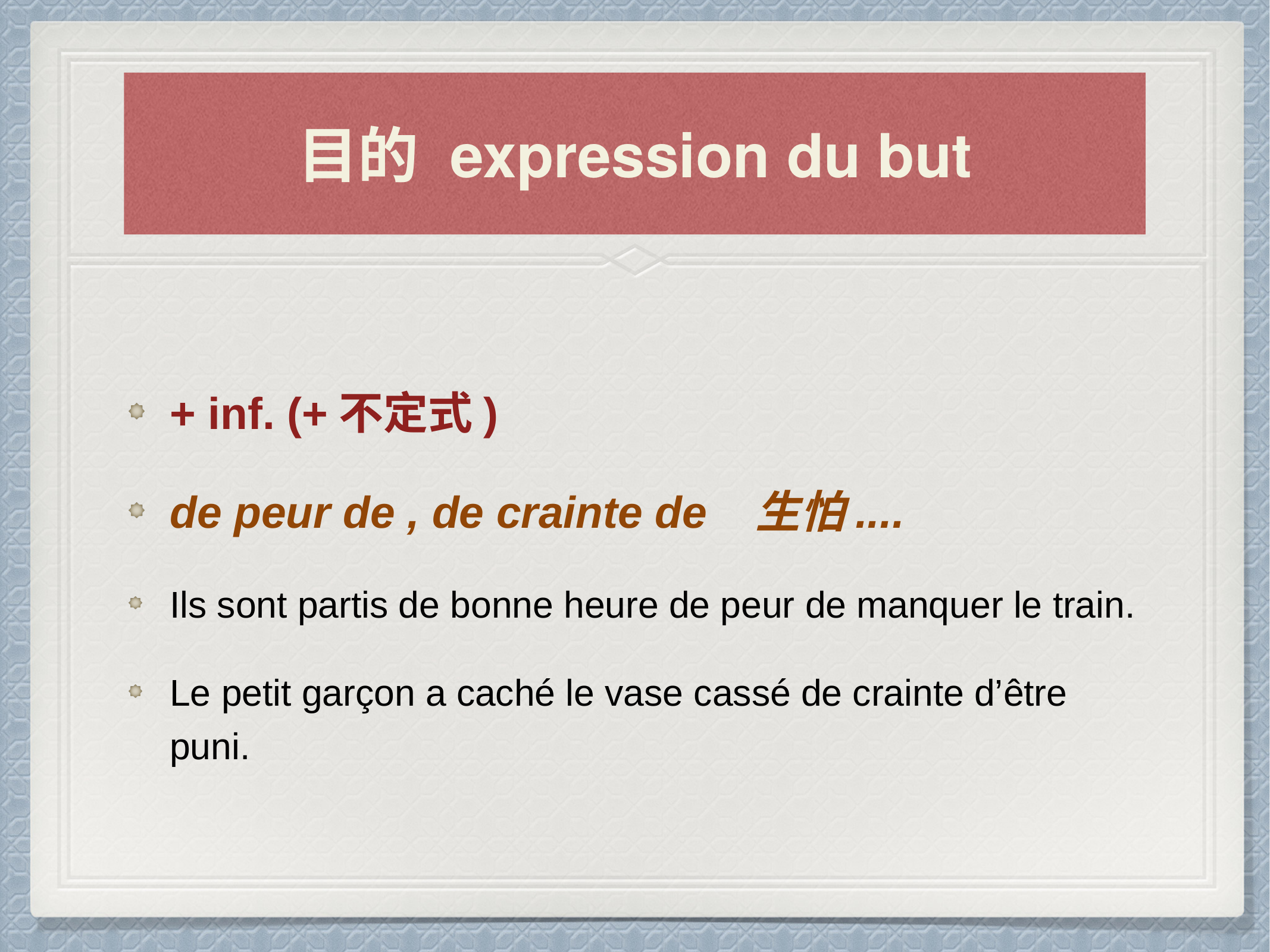

#
目的 expression du but

+ inf. (+不定式)
de peur de , de crainte de   生怕....
Ils sont partis de bonne heure de peur de manquer le train.
Le petit garçon a caché le vase cassé de crainte d’être puni.